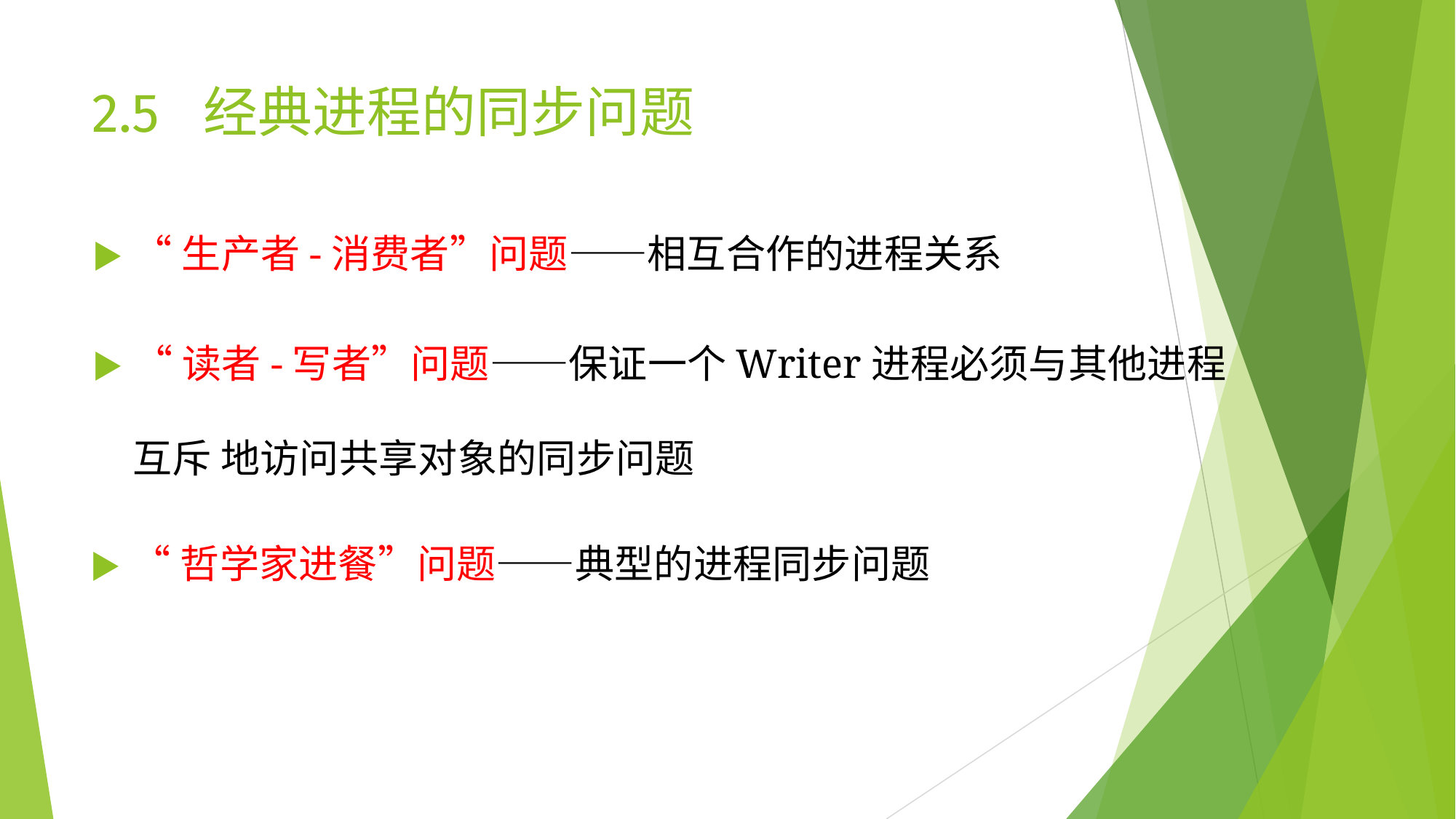

# 2.5	经典进程的同步问题
▶ “生产者-消费者”问题——相互合作的进程关系
▶ “读者-写者”问题——保证一个Writer进程必须与其他进程互斥 地访问共享对象的同步问题

▶ “哲学家进餐”问题——典型的进程同步问题